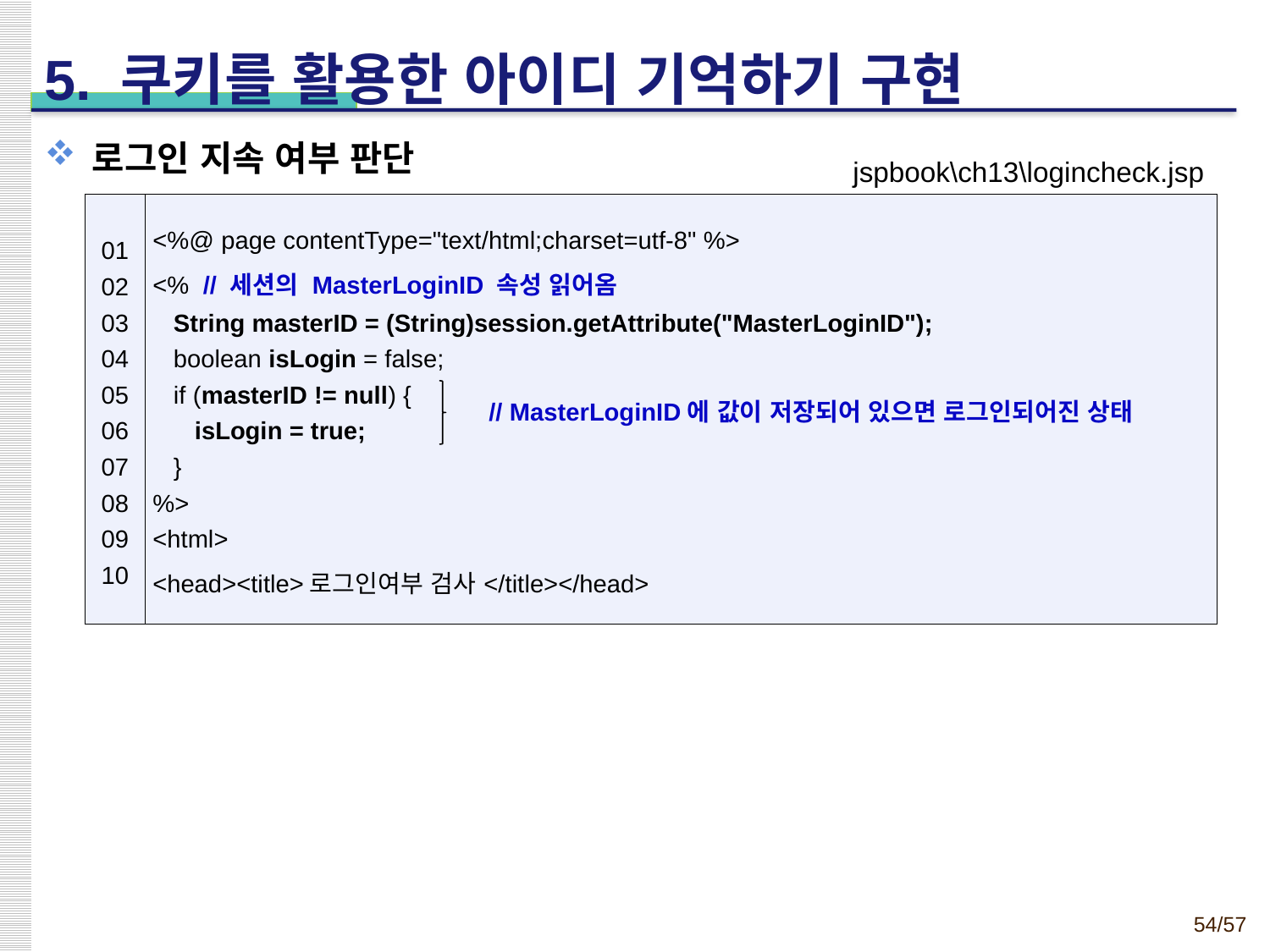

제11장
54/35

# 5. 쿠키를 활용한 아이디 기억하기 구현
로그인 지속 여부 판단
jspbook\ch13\logincheck.jsp
| 01 02 03 04 05 06 07 08 09 10 | <%@ page contentType="text/html;charset=utf-8" %> <% // 세션의 MasterLoginID 속성 읽어옴 String masterID = (String)session.getAttribute("MasterLoginID"); boolean isLogin = false; if (masterID != null) { isLogin = true; } %> <html> <head><title>로그인여부 검사</title></head> |
| --- | --- |

// MasterLoginID에 값이 저장되어 있으면 로그인되어진 상태